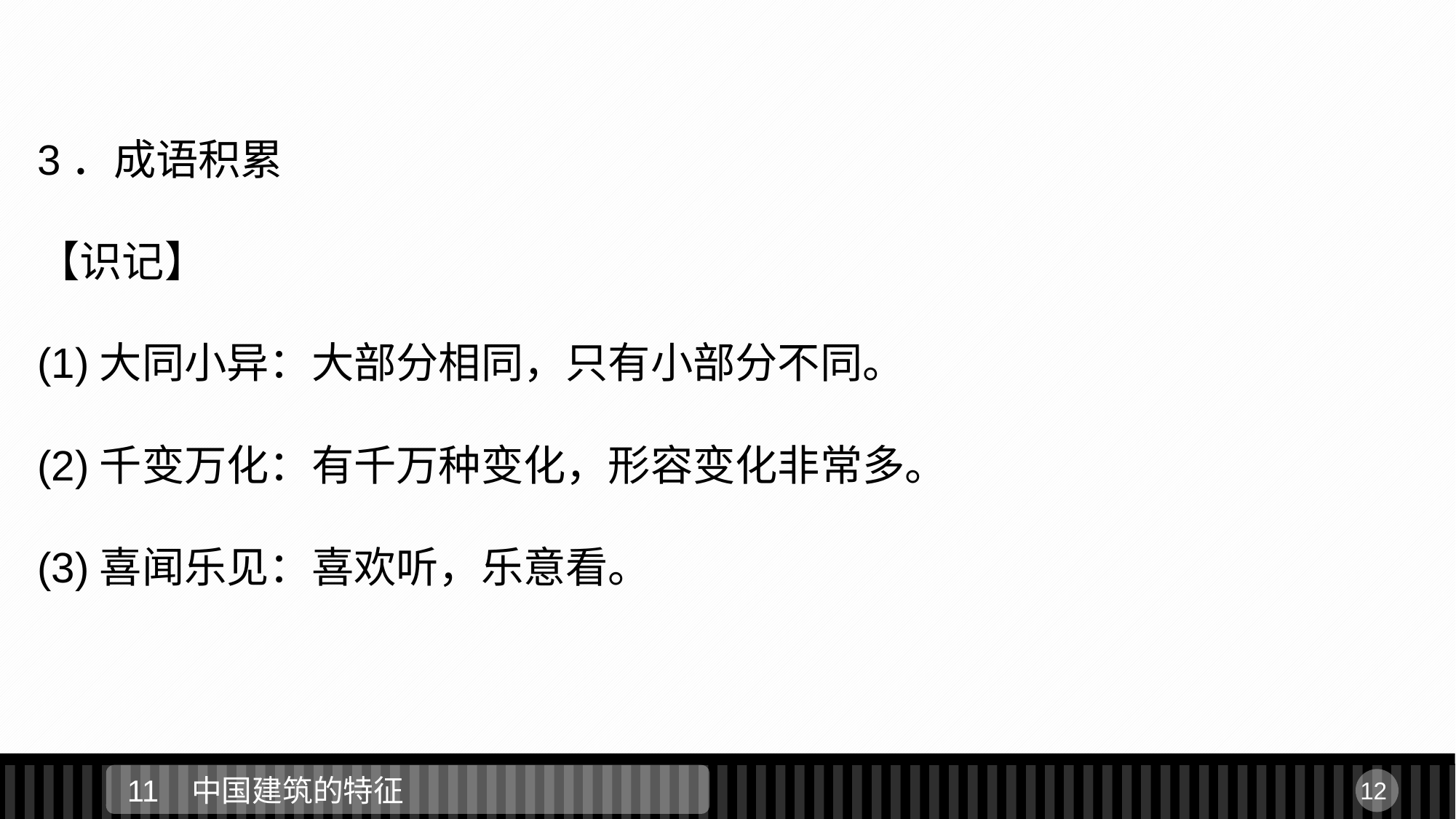

3．成语积累
【识记】
(1)大同小异：大部分相同，只有小部分不同。
(2)千变万化：有千万种变化，形容变化非常多。
(3)喜闻乐见：喜欢听，乐意看。